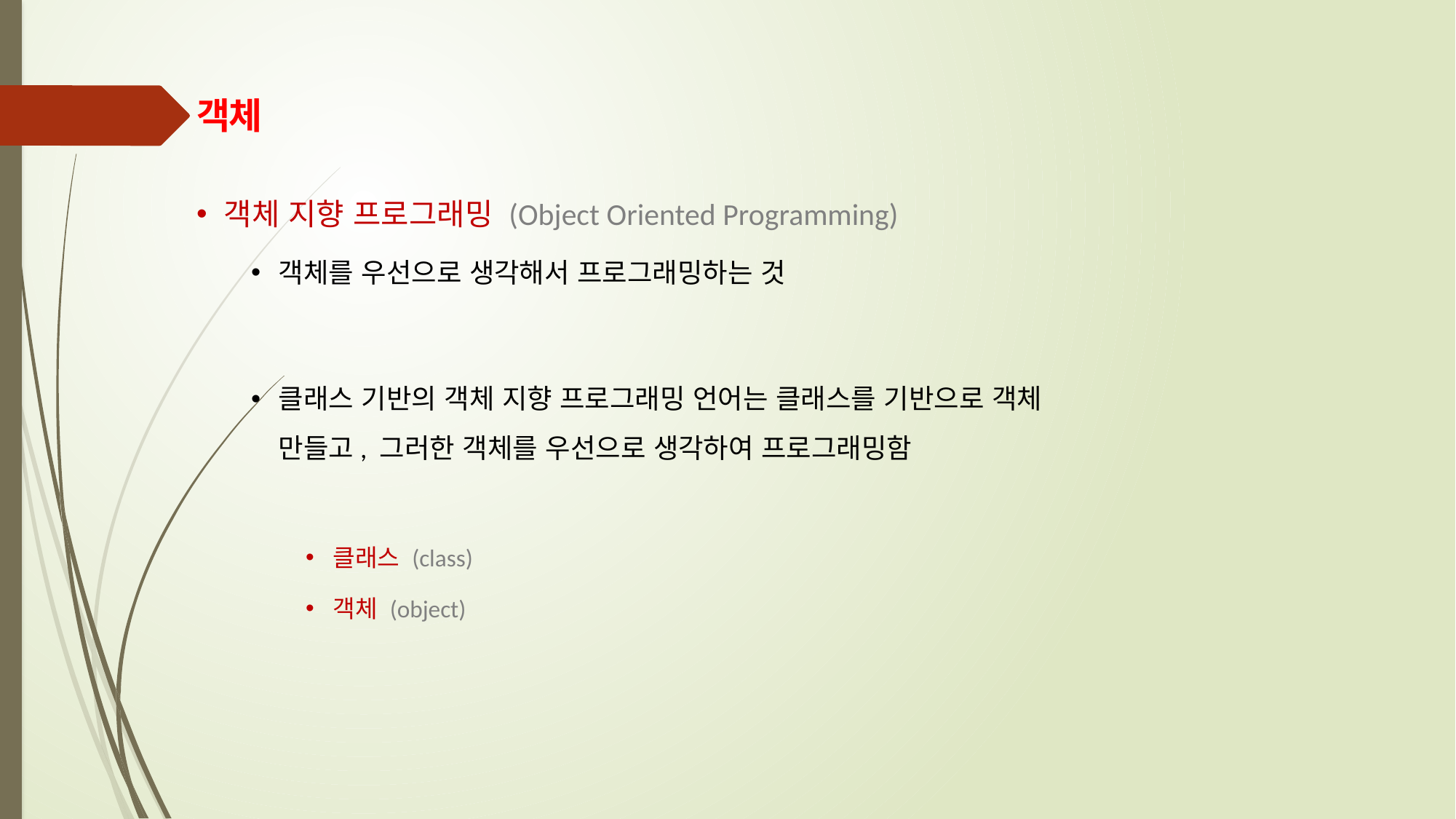

객체
객체 지향 프로그래밍 (Object Oriented Programming)
객체를 우선으로 생각해서 프로그래밍하는 것

클래스 기반의 객체 지향 프로그래밍 언어는 클래스를 기반으로 객체 만들고, 그러한 객체를 우선으로 생각하여 프로그래밍함

클래스 (class)
객체 (object)